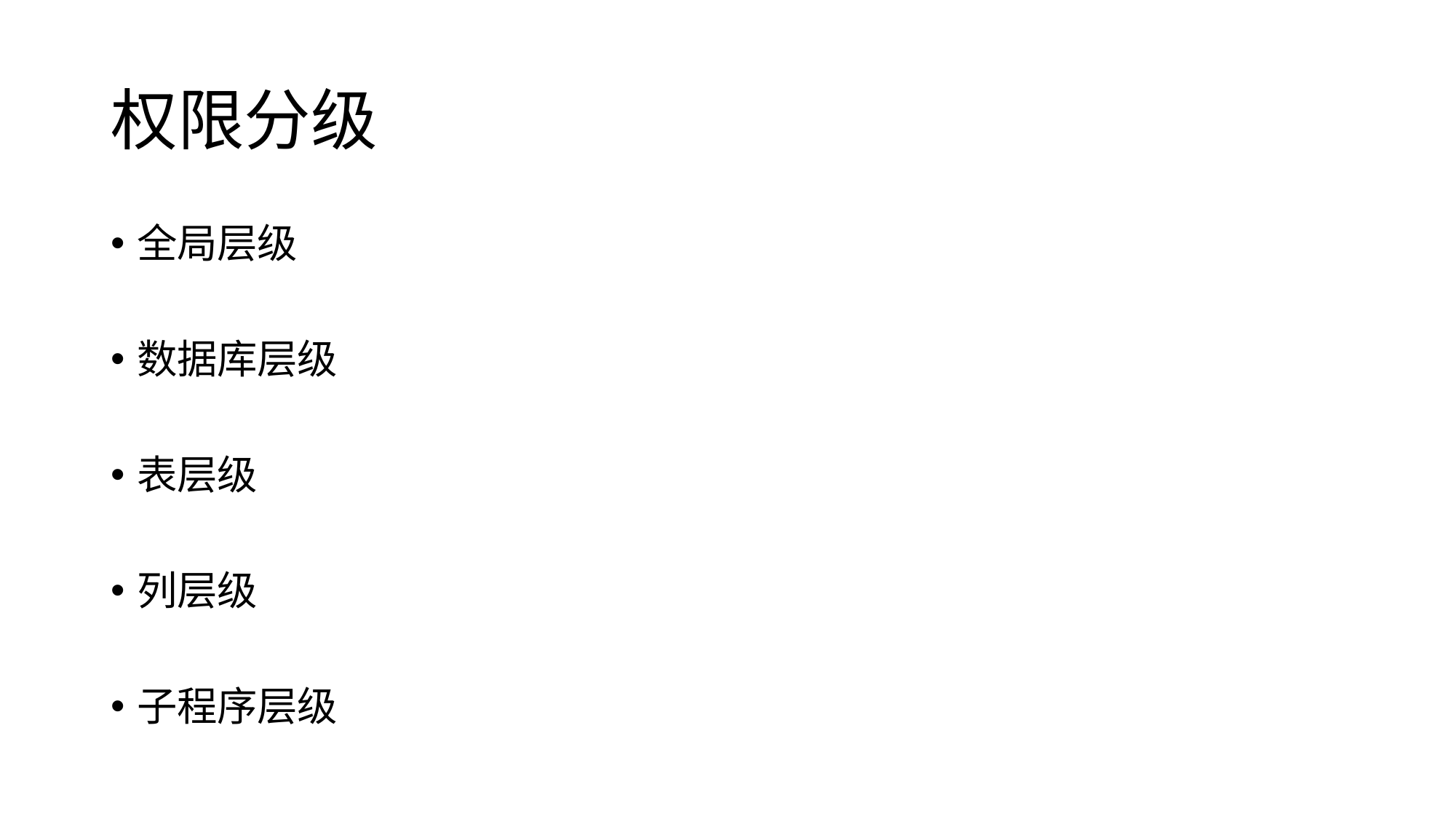

# 权限分级
全局层级

数据库层级

表层级

列层级

子程序层级